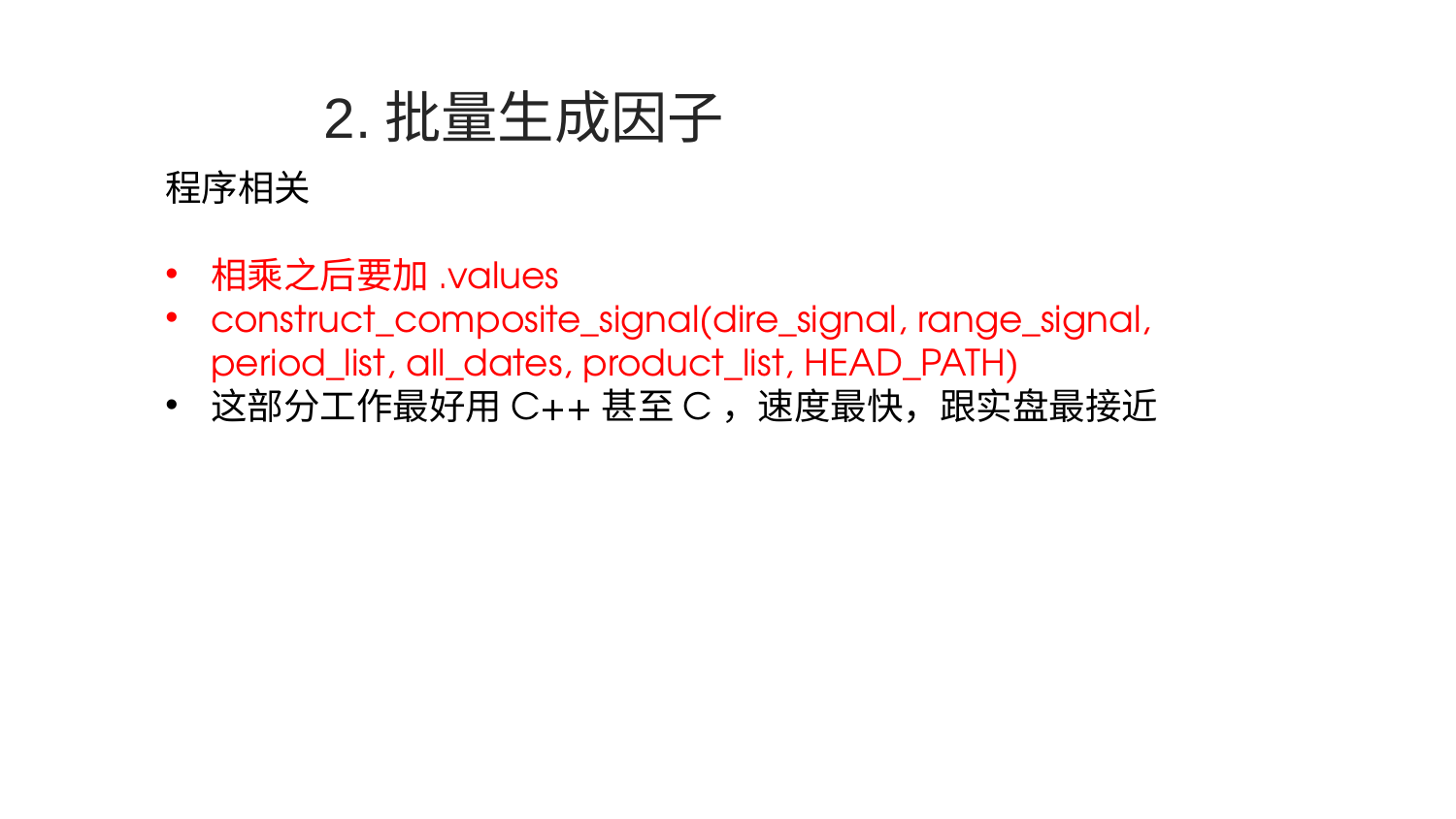

# 2.批量生成因子
程序相关

相乘之后要加.values
construct_composite_signal(dire_signal, range_signal, period_list, all_dates, product_list, HEAD_PATH)
这部分工作最好用C++甚至C，速度最快，跟实盘最接近